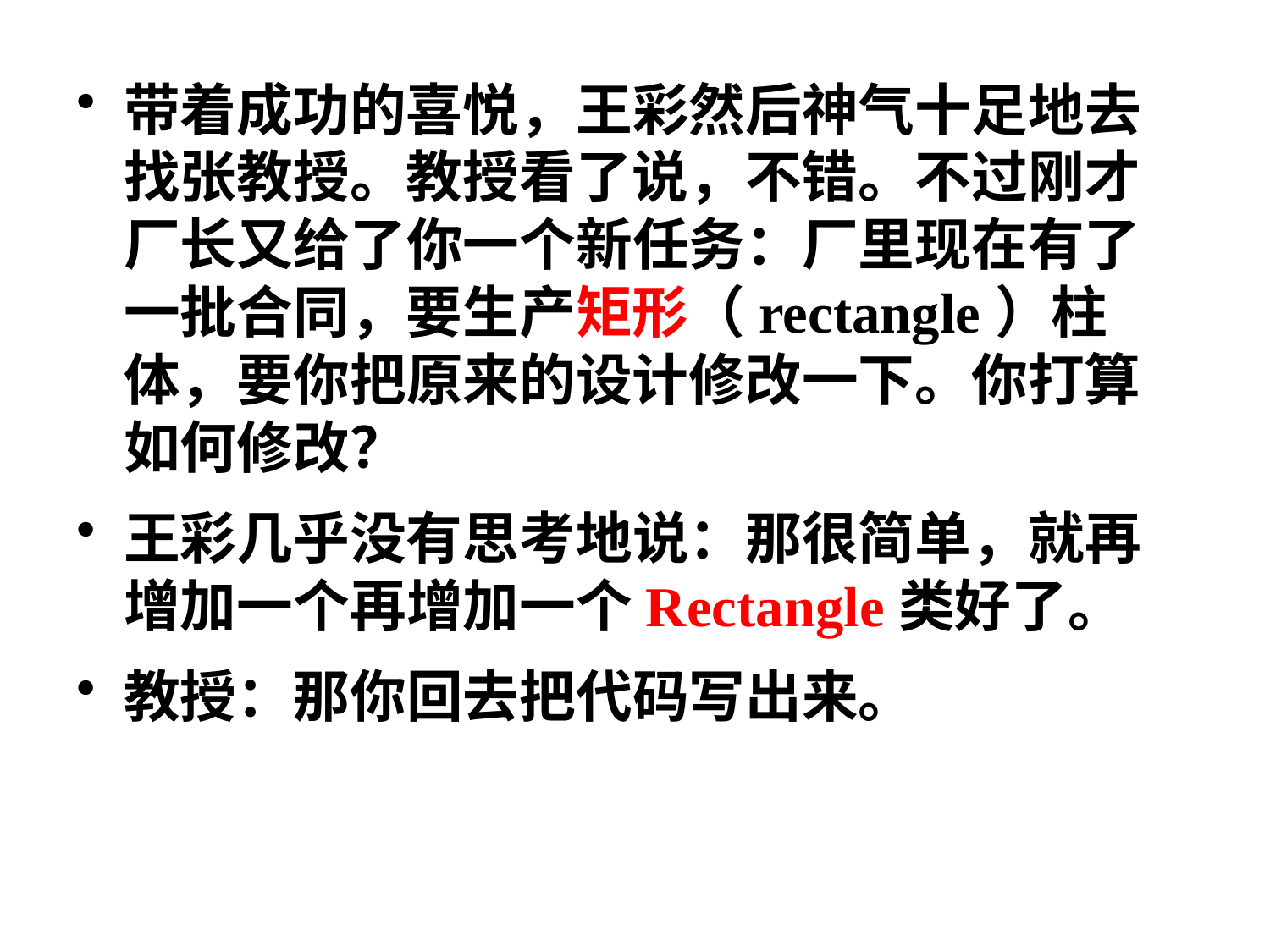

带着成功的喜悦，王彩然后神气十足地去找张教授。教授看了说，不错。不过刚才厂长又给了你一个新任务：厂里现在有了一批合同，要生产矩形（rectangle）柱体，要你把原来的设计修改一下。你打算如何修改？
王彩几乎没有思考地说：那很简单，就再增加一个再增加一个Rectangle类好了。
教授：那你回去把代码写出来。